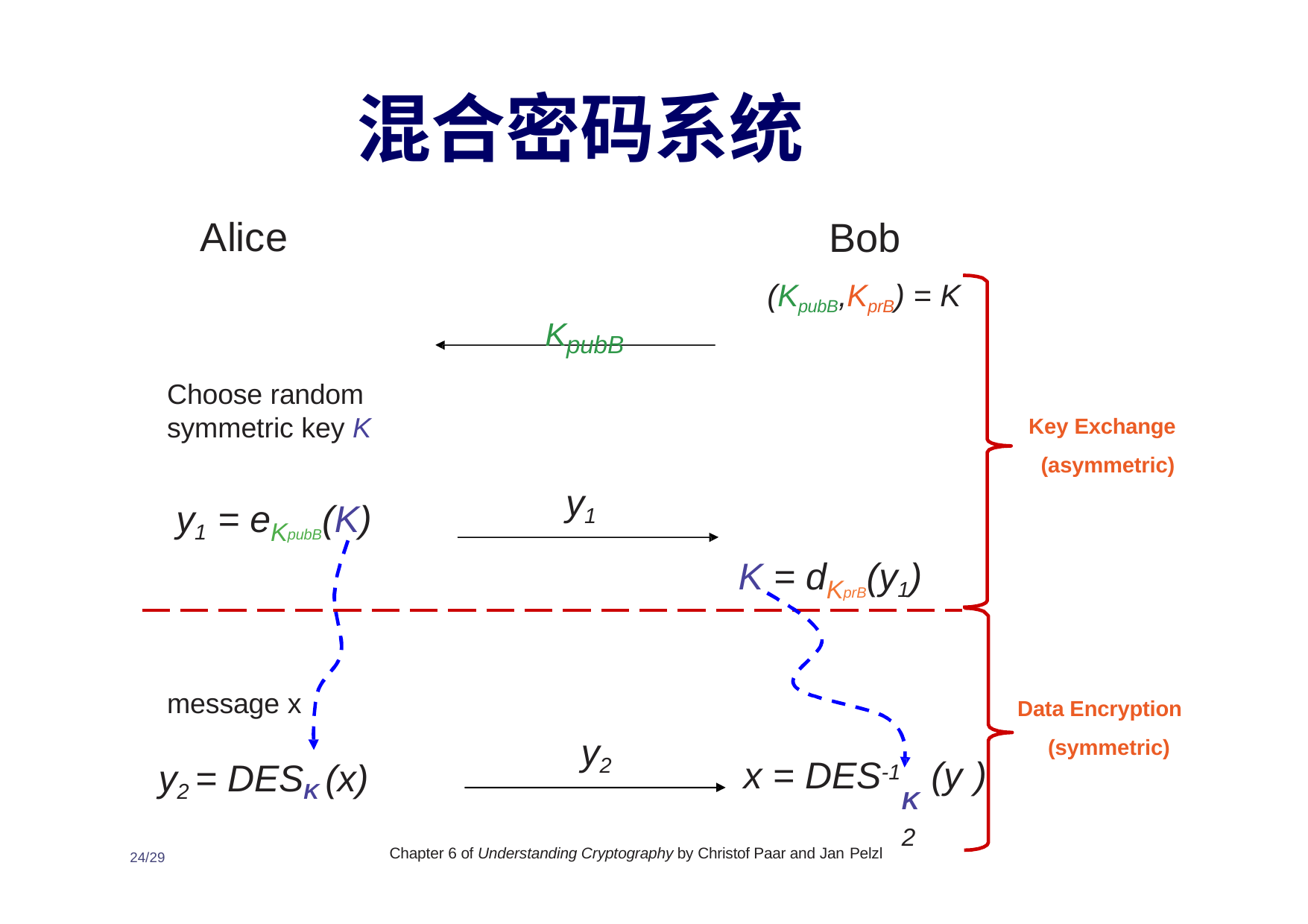

混合密码系统
Bob
(KpubB,KprB) = K
Alice

KpubB

Choose random  symmetric key K
Key Exchange  (asymmetric)
y1
y1 = eKpubB(K)

K = dKprB(y1)

Data Encryption  (symmetric)
message x
y2
y2 = DESK (x)
x = DES-1	(y )
K	2

Chapter 6 of Understanding Cryptography by Christof Paar and Jan Pelzl
24/29